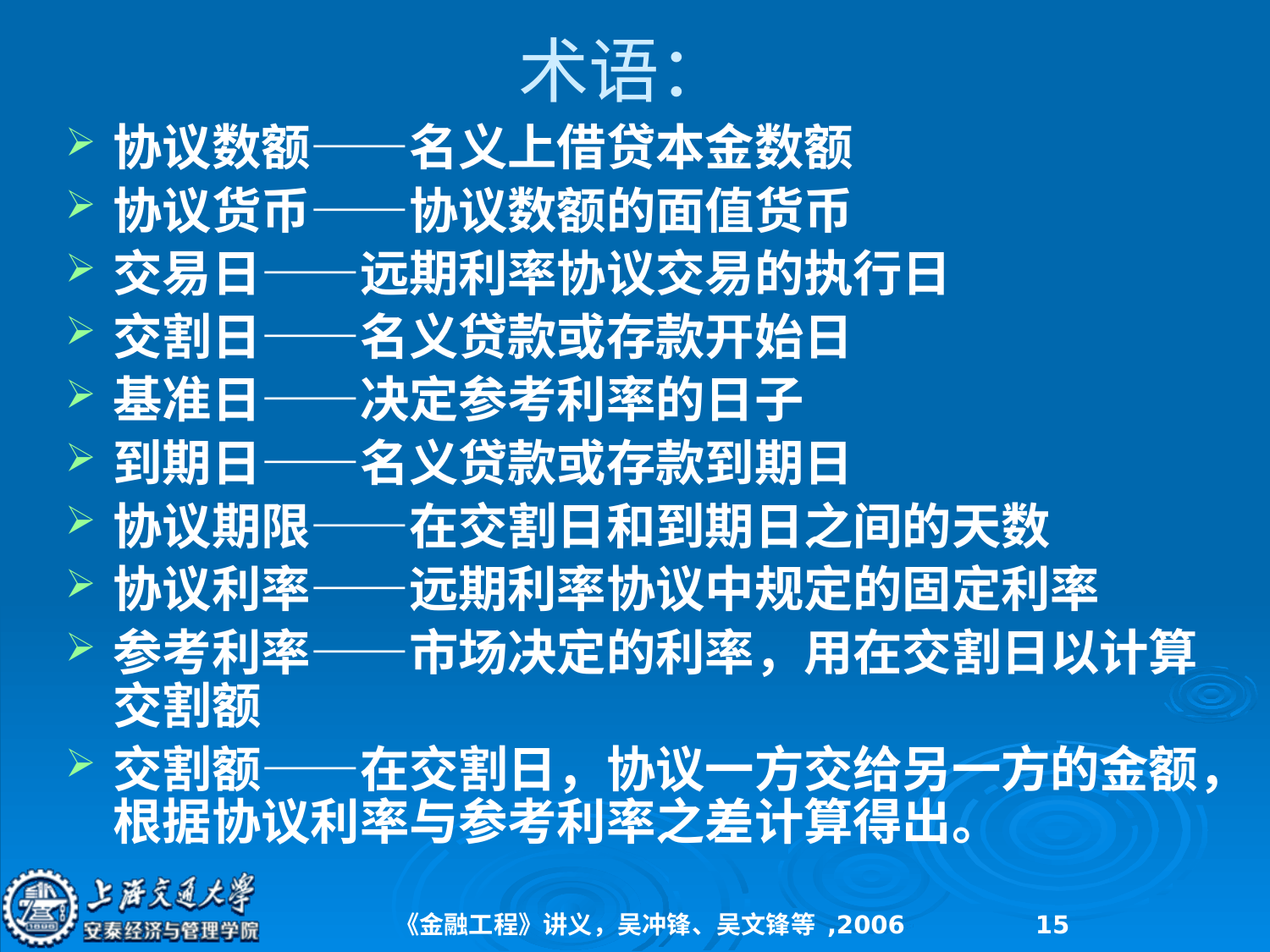

# 术语：
协议数额——名义上借贷本金数额
协议货币——协议数额的面值货币
交易日——远期利率协议交易的执行日
交割日——名义贷款或存款开始日
基准日——决定参考利率的日子
到期日——名义贷款或存款到期日
协议期限——在交割日和到期日之间的天数
协议利率——远期利率协议中规定的固定利率
参考利率——市场决定的利率，用在交割日以计算交割额
交割额——在交割日，协议一方交给另一方的金额，根据协议利率与参考利率之差计算得出。